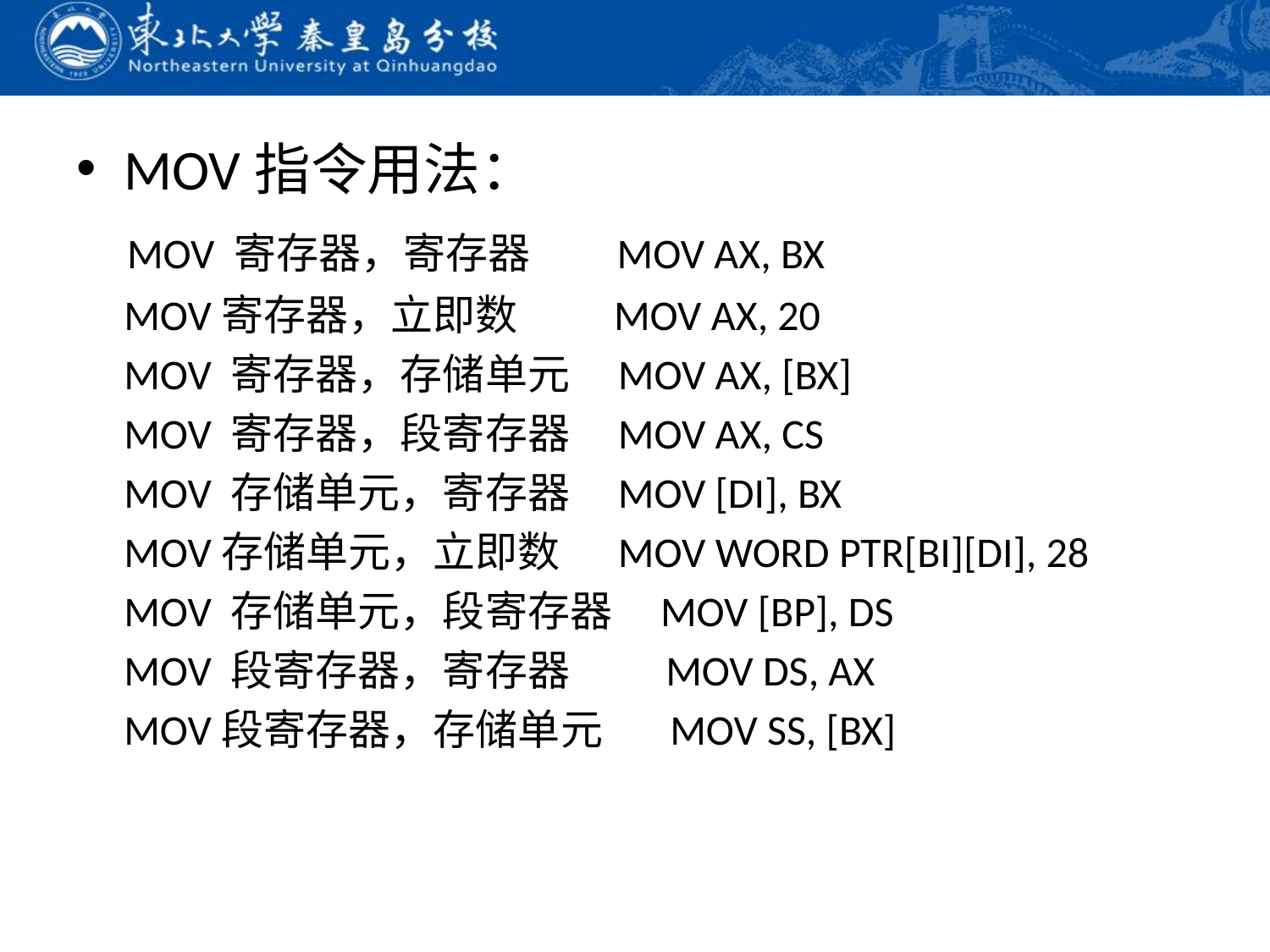

MOV指令用法：
    MOV 寄存器，寄存器        MOV AX, BX
     MOV寄存器，立即数         MOV AX, 20
     MOV 寄存器，存储单元    MOV AX, [BX]
     MOV 寄存器，段寄存器    MOV AX, CS
     MOV 存储单元，寄存器    MOV [DI], BX
     MOV存储单元，立即数     MOV WORD PTR[BI][DI], 28
     MOV 存储单元，段寄存器    MOV [BP], DS
     MOV 段寄存器，寄存器         MOV DS, AX
     MOV段寄存器，存储单元      MOV SS, [BX]